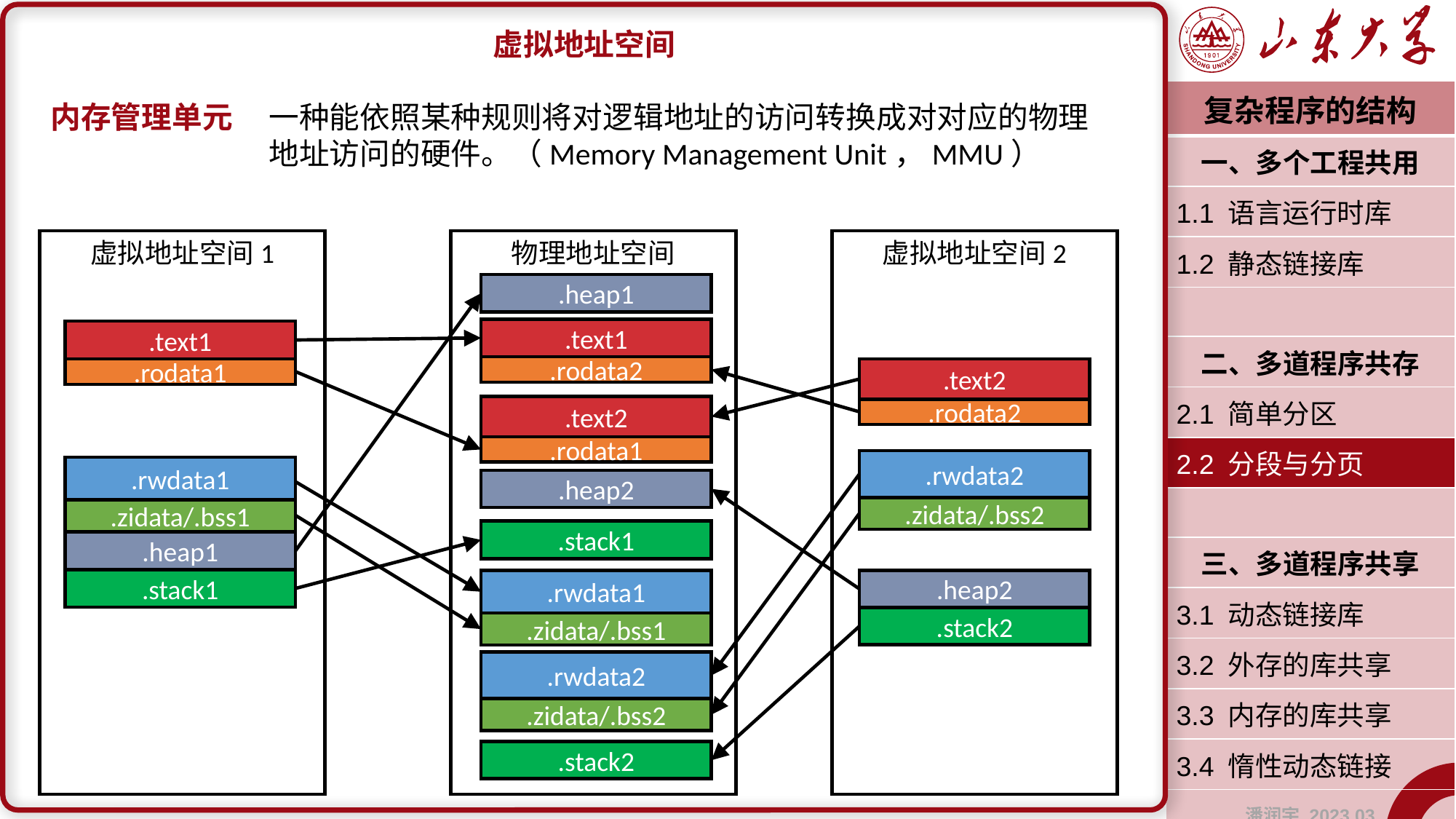

虚拟地址空间

内存管理单元	一种能依照某种规则将对逻辑地址的访问转换成对对应的物理		地址访问的硬件。（Memory Management Unit，MMU）
| 复杂程序的结构 |
| --- |
| 一、多个工程共用 |
| 1.1 语言运行时库 |
| 1.2 静态链接库 |
|  |
| 二、多道程序共存 |
| 2.1 简单分区 |
| 2.2 分段与分页 |
|  |
| 三、多道程序共享 |
| 3.1 动态链接库 |
| 3.2 外存的库共享 |
| 3.3 内存的库共享 |
| 3.4 惰性动态链接 |
| 潘润宇 2023.03 |
虚拟地址空间1
物理地址空间
虚拟地址空间2
.heap1
.text1
.text1
.rodata1
.rwdata1
.zidata/.bss1
.heap1
.stack1
.rodata2
.text2
.rodata2
.rwdata2
.zidata/.bss2
.heap2
.stack2
.text2
.rodata1
.heap2
.stack1
.rwdata1
.zidata/.bss1
.rwdata2
.zidata/.bss2
.stack2